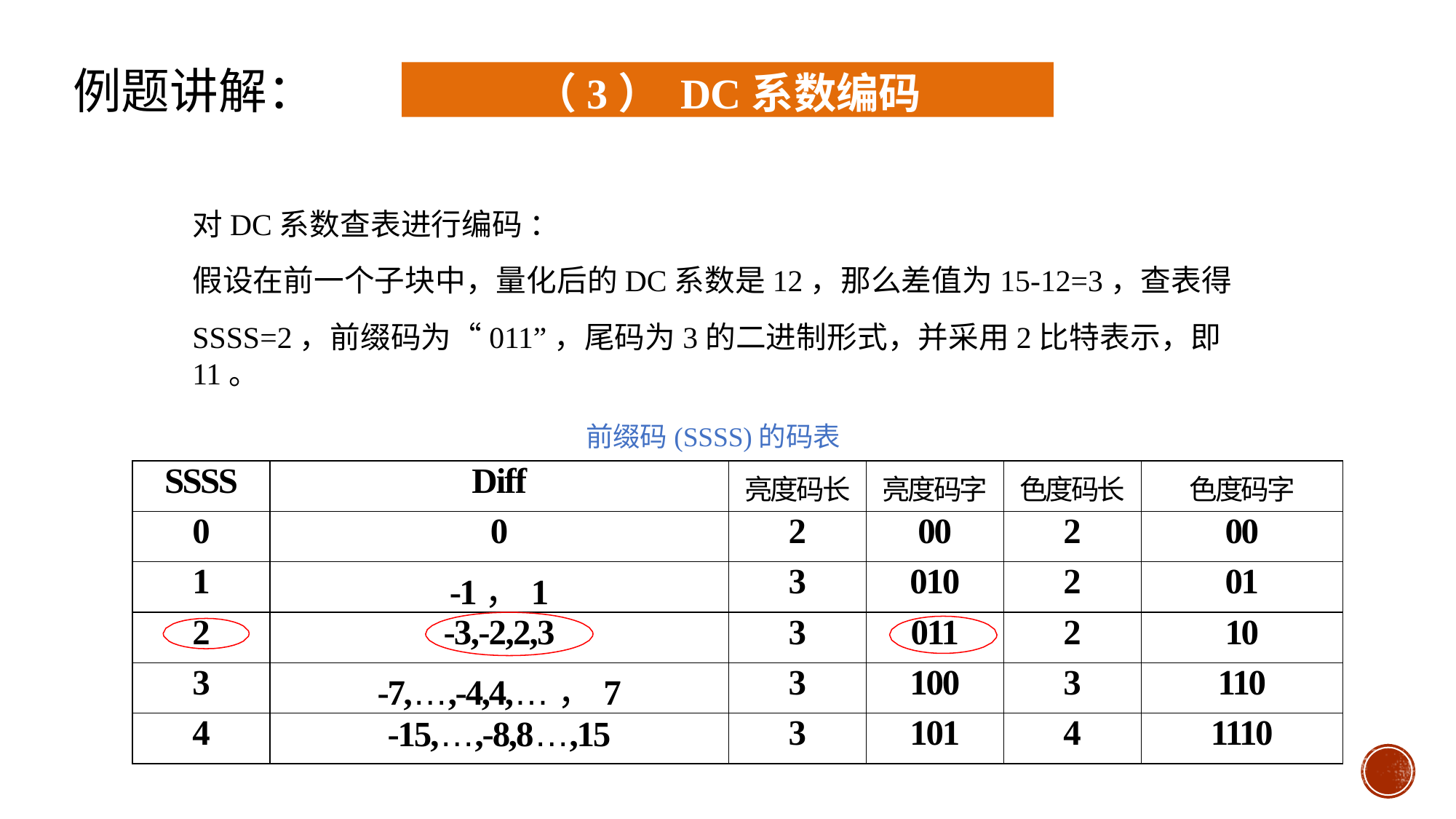

例题讲解：
（3） DC系数编码
对DC系数查表进行编码 ：
假设在前一个子块中，量化后的DC系数是12，那么差值为15-12=3，查表得
SSSS=2，前缀码为“011”，尾码为3的二进制形式，并采用2比特表示，即11。
前缀码(SSSS)的码表
| SSSS | Diff | 亮度码长 | 亮度码字 | 色度码长 | 色度码字 |
| --- | --- | --- | --- | --- | --- |
| 0 | 0 | 2 | 00 | 2 | 00 |
| 1 | -1，1 | 3 | 010 | 2 | 01 |
| 2 | -3,-2,2,3 | 3 | 011 | 2 | 10 |
| 3 | -7,…,-4,4,…，7 | 3 | 100 | 3 | 110 |
| 4 | -15,…,-8,8…,15 | 3 | 101 | 4 | 1110 |